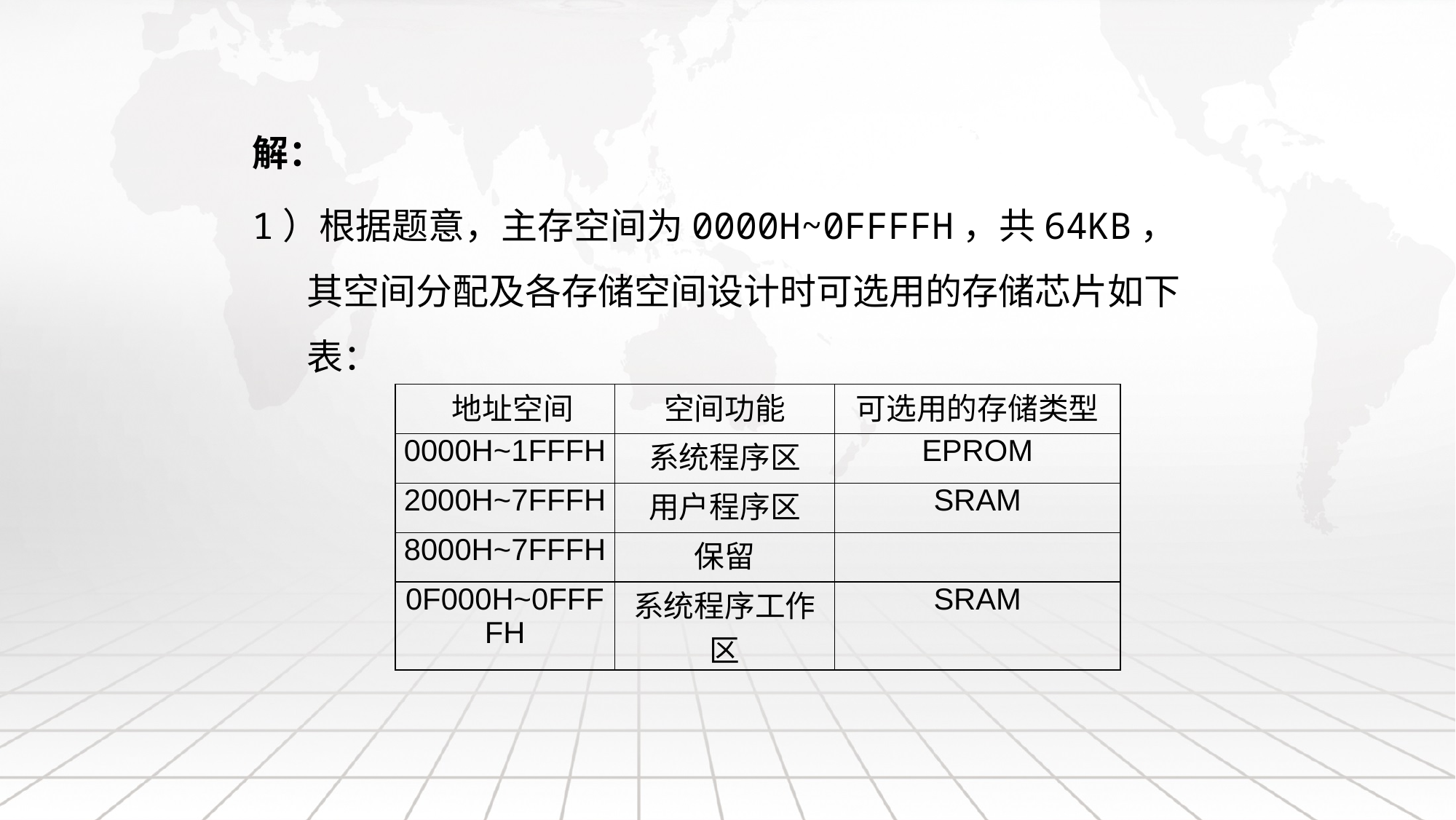

解：
1）根据题意，主存空间为0000H~0FFFFH，共64KB，其空间分配及各存储空间设计时可选用的存储芯片如下表：

| 地址空间 | 空间功能 | 可选用的存储类型 |
| --- | --- | --- |
| 0000H~1FFFH | 系统程序区 | EPROM |
| 2000H~7FFFH | 用户程序区 | SRAM |
| 8000H~7FFFH | 保留 |  |
| 0F000H~0FFFFH | 系统程序工作区 | SRAM |